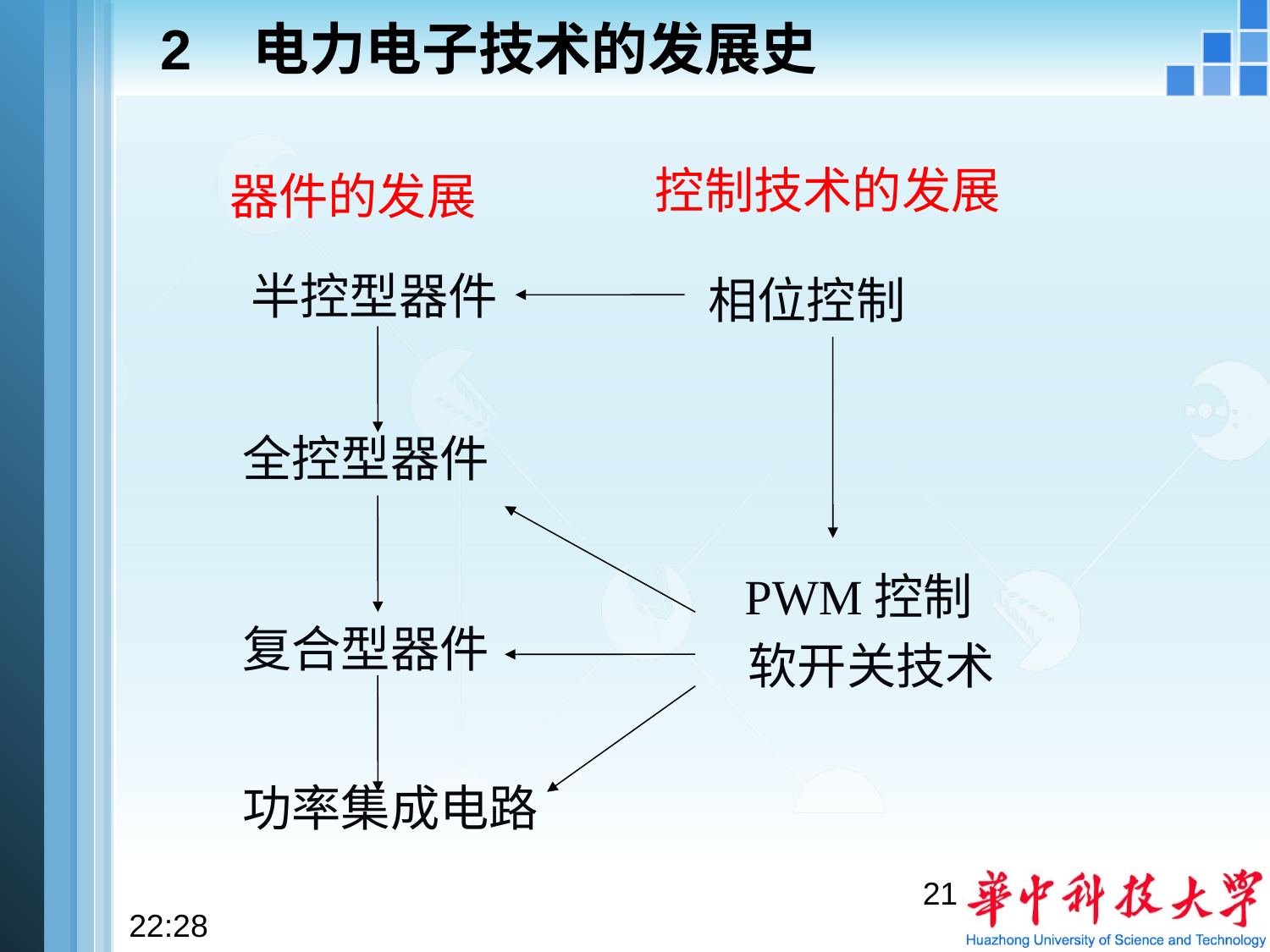

# 2   电力电子技术的发展史
控制技术的发展
器件的发展
半控型器件
相位控制

全控型器件

PWM控制
复合型器件
软开关技术

功率集成电路
21
22:28